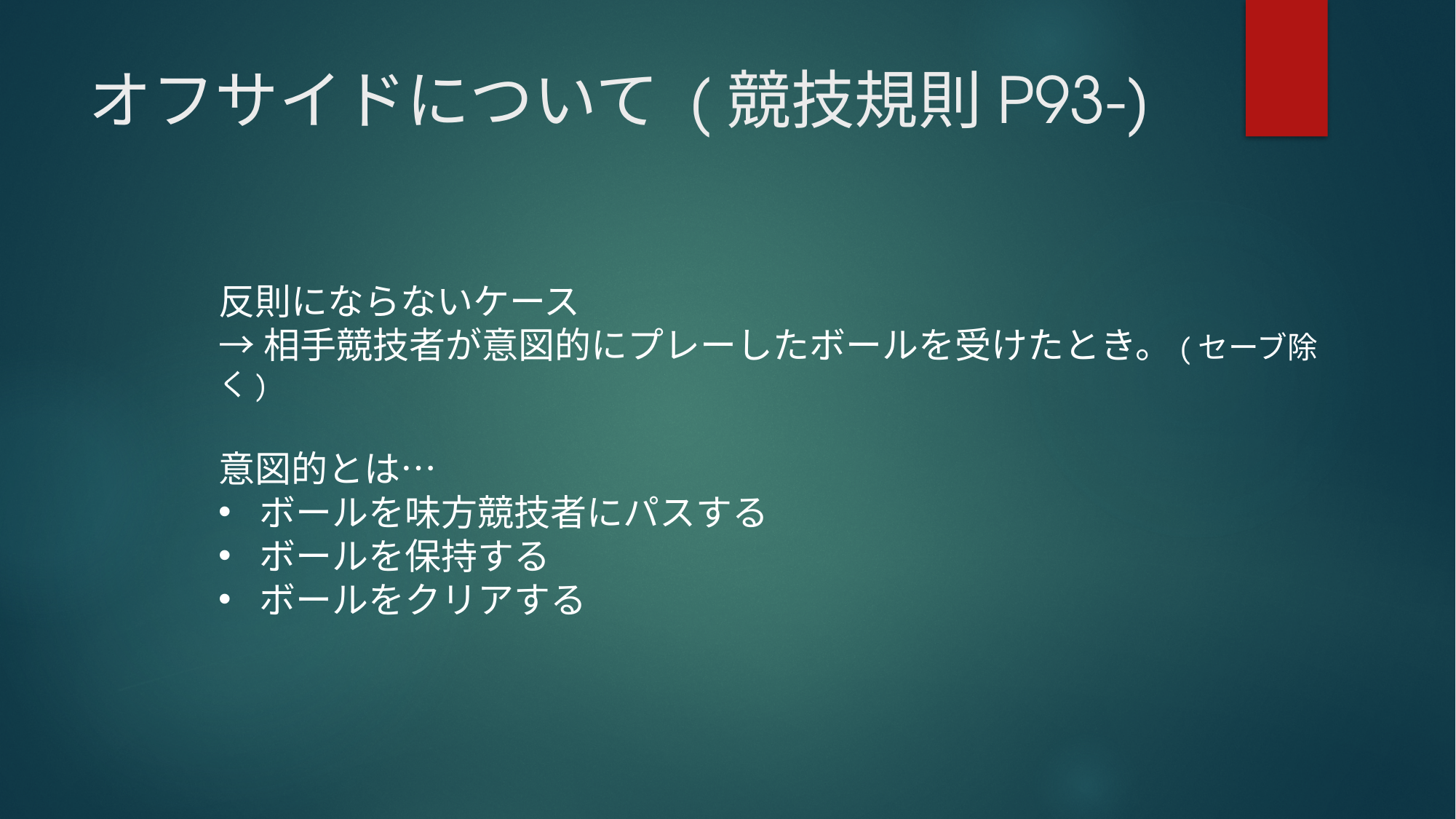

# オフサイドについて (競技規則P93-)
反則にならないケース
→相手競技者が意図的にプレーしたボールを受けたとき。(セーブ除く)

意図的とは…
ボールを味方競技者にパスする
ボールを保持する
ボールをクリアする